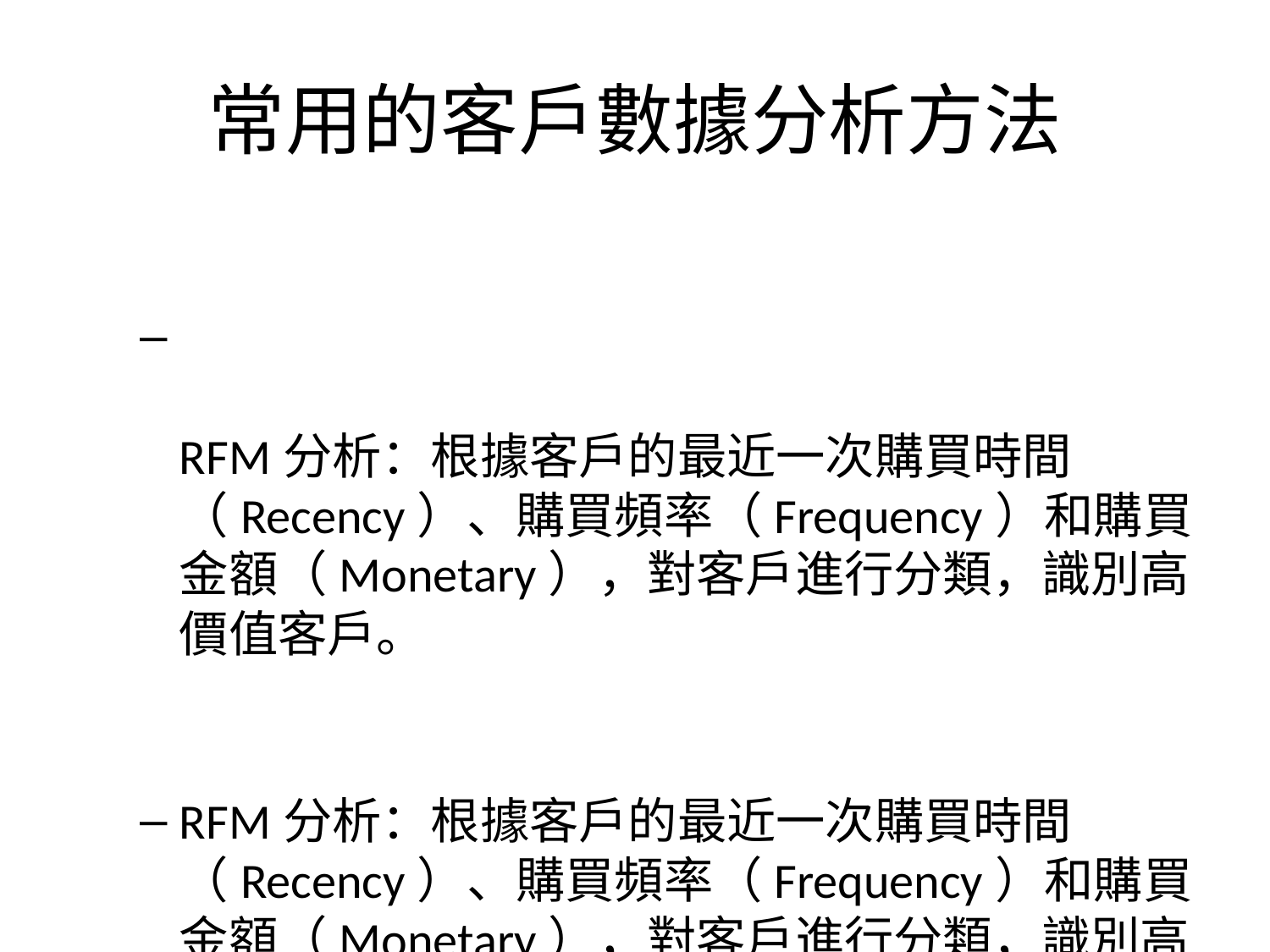

# 常用的客戶數據分析方法

RFM分析：根據客戶的最近一次購買時間（Recency）、購買頻率（Frequency）和購買金額（Monetary），對客戶進行分類，識別高價值客戶。
RFM分析：根據客戶的最近一次購買時間（Recency）、購買頻率（Frequency）和購買金額（Monetary），對客戶進行分類，識別高價值客戶。
客戶旅程分析：追蹤客戶從初次接觸品牌到最終購買的全過程，分析客戶在各個階段的行為和決策因素。
客戶旅程分析：追蹤客戶從初次接觸品牌到最終購買的全過程，分析客戶在各個階段的行為和決策因素。
群體細分分析：根據人口統計學特徵、購買行為和興趣愛好等，將客戶分為不同群體，針對性地進行行銷和服務。
群體細分分析：根據人口統計學特徵、購買行為和興趣愛好等，將客戶分為不同群體，針對性地進行行銷和服務。